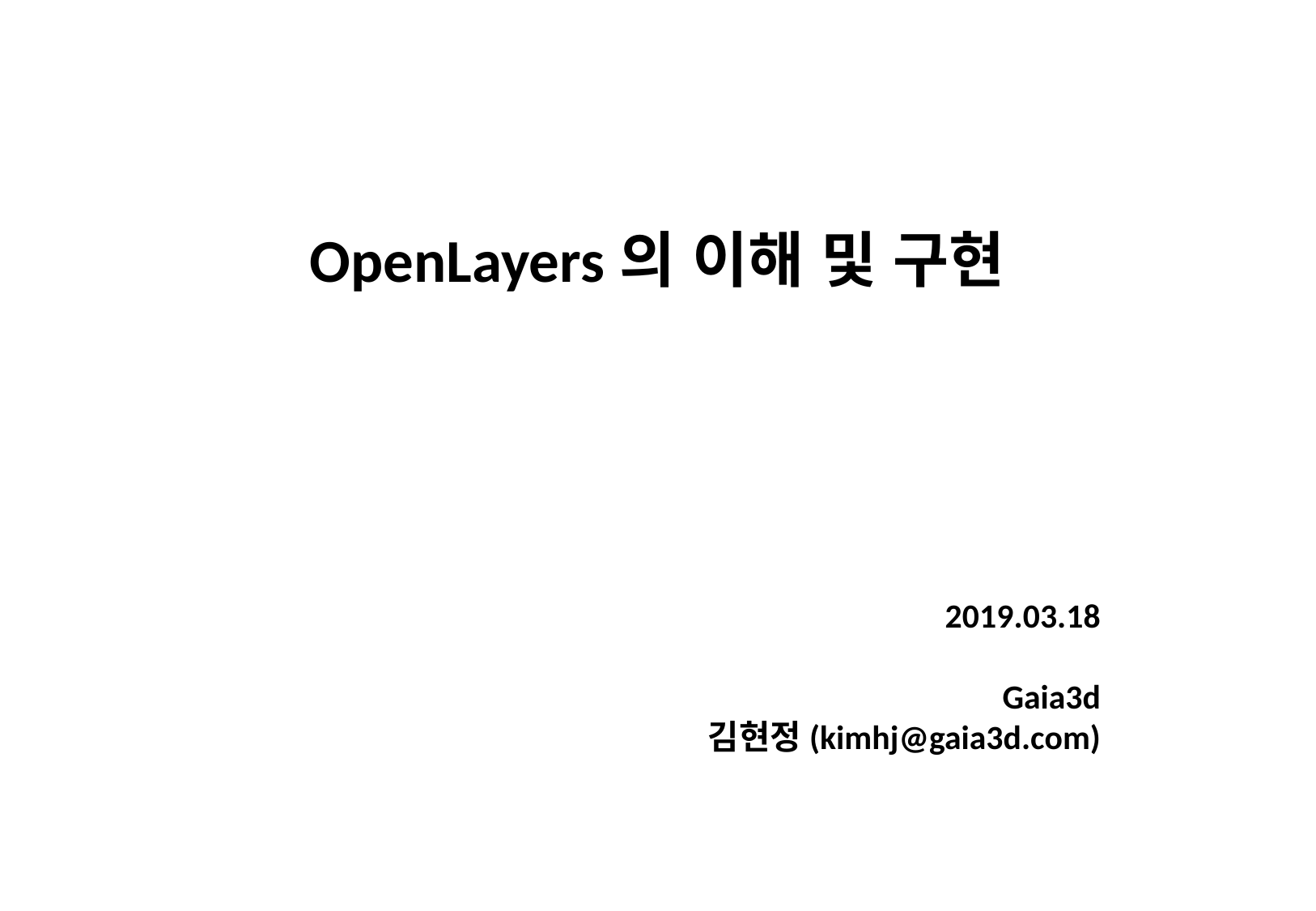

OpenLayers의 이해 및 구현

2019.03.18

Gaia3d
김현정(kimhj@gaia3d.com)